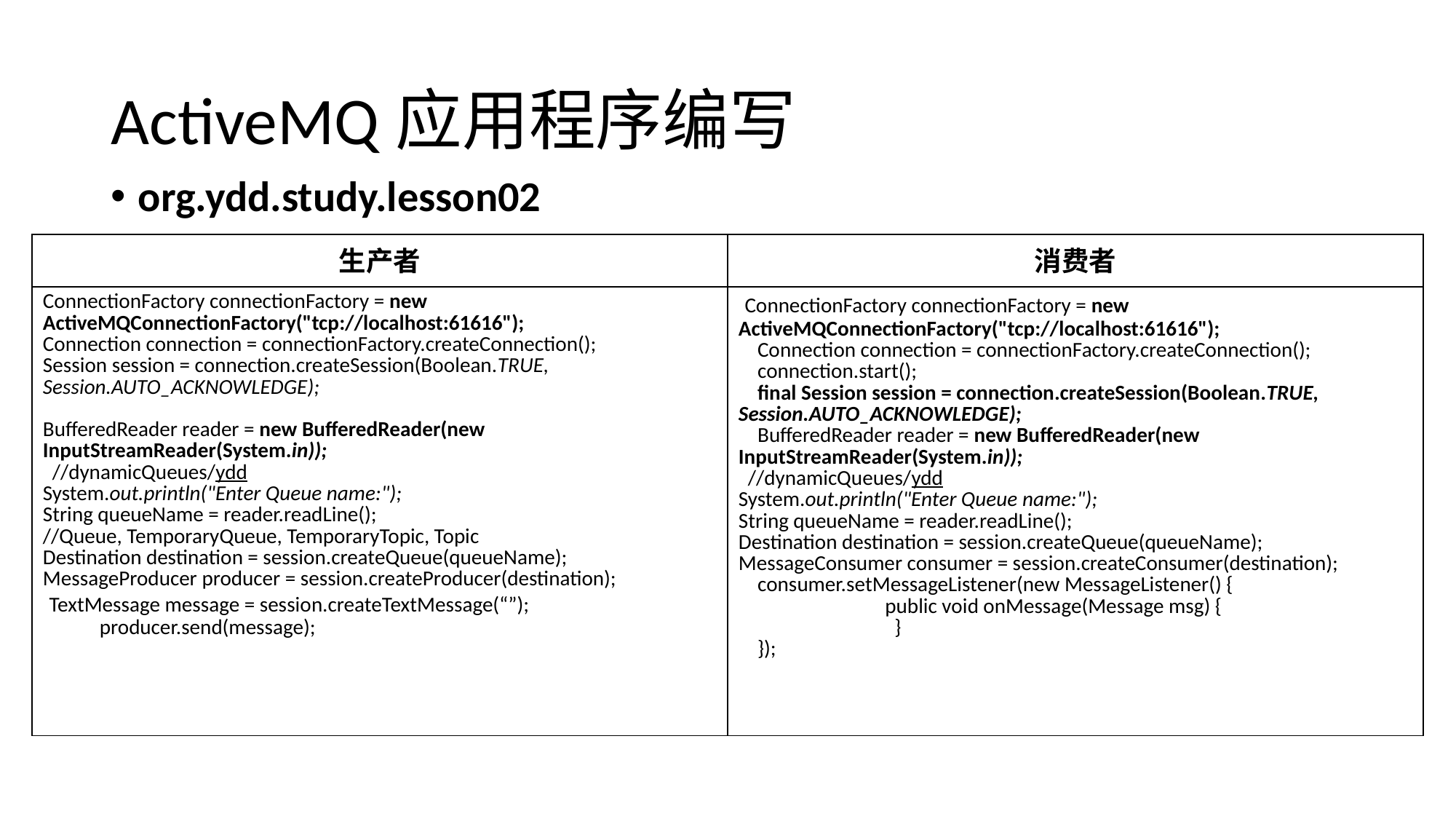

# ActiveMQ应用程序编写
org.ydd.study.lesson02

| 生产者 | 消费者 |
| --- | --- |
| ConnectionFactory connectionFactory = new ActiveMQConnectionFactory("tcp://localhost:61616"); Connection connection = connectionFactory.createConnection(); Session session = connection.createSession(Boolean.TRUE, Session.AUTO\_ACKNOWLEDGE); BufferedReader reader = new BufferedReader(new InputStreamReader(System.in)); //dynamicQueues/ydd System.out.println("Enter Queue name:"); String queueName = reader.readLine(); //Queue, TemporaryQueue, TemporaryTopic, Topic Destination destination = session.createQueue(queueName); MessageProducer producer = session.createProducer(destination); TextMessage message = session.createTextMessage(“”); producer.send(message); | ConnectionFactory connectionFactory = new ActiveMQConnectionFactory("tcp://localhost:61616"); Connection connection = connectionFactory.createConnection(); connection.start(); final Session session = connection.createSession(Boolean.TRUE, Session.AUTO\_ACKNOWLEDGE); BufferedReader reader = new BufferedReader(new InputStreamReader(System.in)); //dynamicQueues/ydd System.out.println("Enter Queue name:"); String queueName = reader.readLine(); Destination destination = session.createQueue(queueName); MessageConsumer consumer = session.createConsumer(destination); consumer.setMessageListener(new MessageListener() { public void onMessage(Message msg) { } }); |